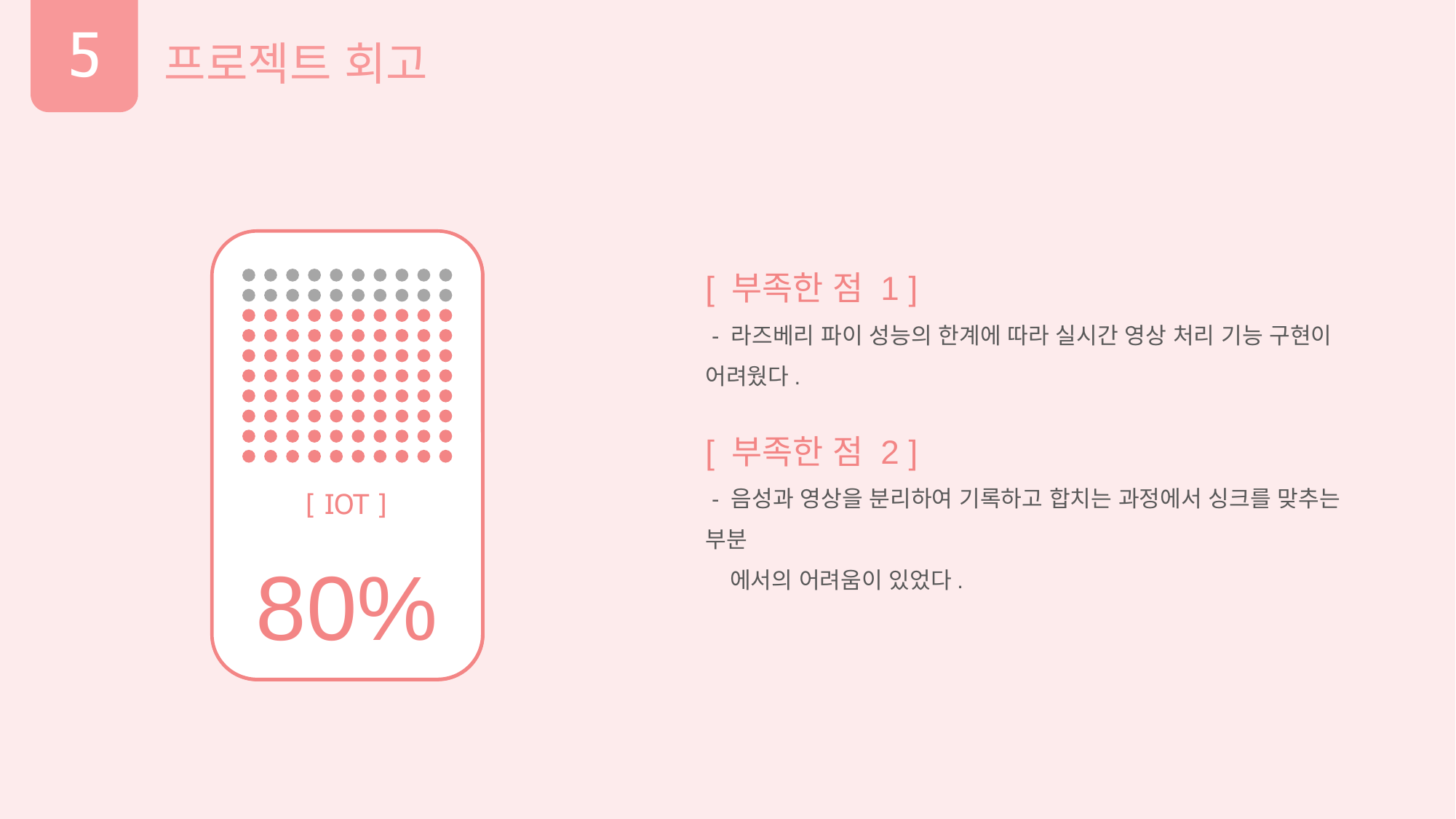

5
프로젝트 회고

[ IOT ]
80%

[ 부족한 점 1 ]
 - 라즈베리 파이 성능의 한계에 따라 실시간 영상 처리 기능 구현이 어려웠다.

[ 부족한 점 2 ]
 - 음성과 영상을 분리하여 기록하고 합치는 과정에서 싱크를 맞추는 부분
   에서의 어려움이 있었다.

[ FRONT END ]
70%